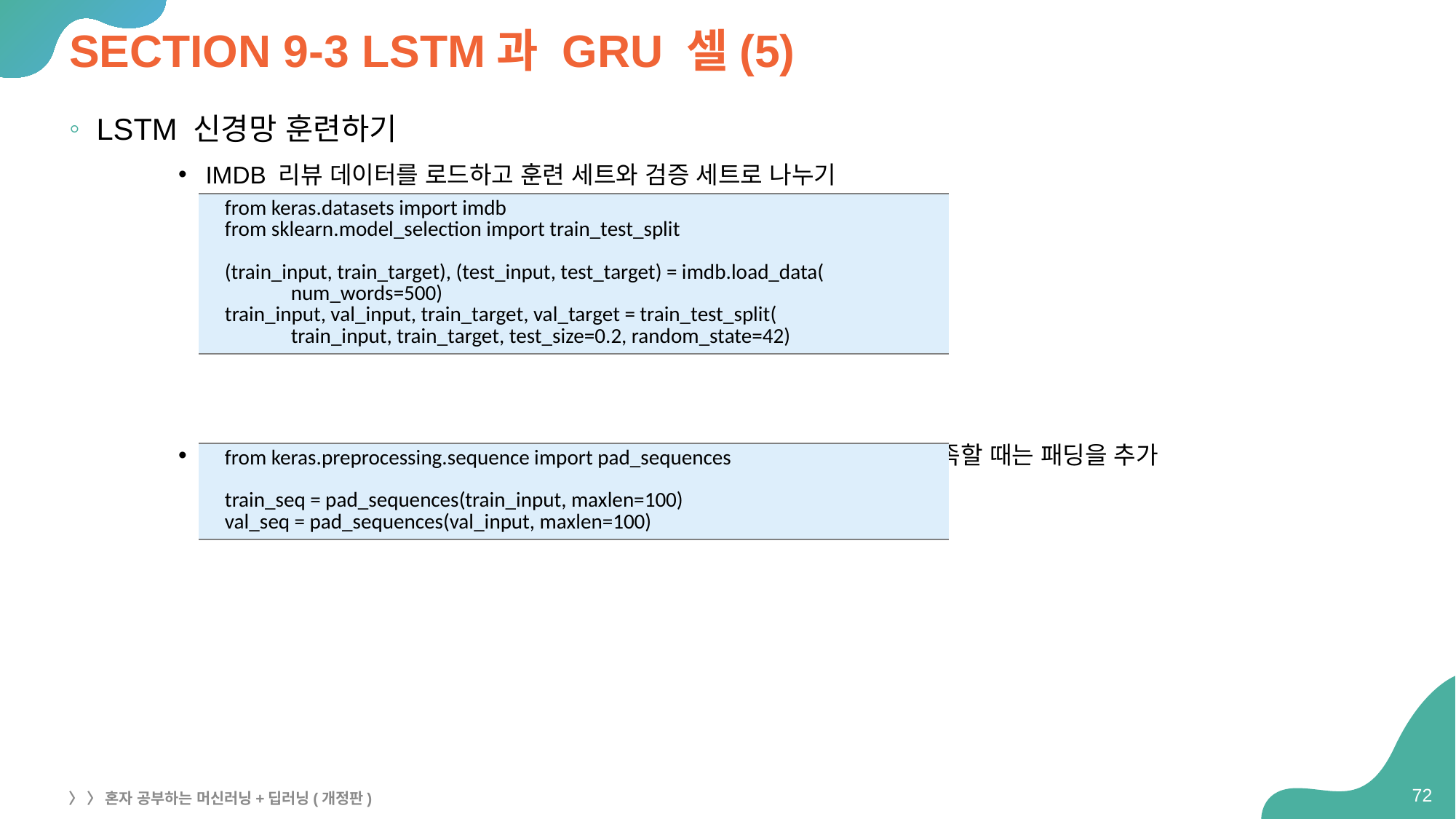

# SECTION 9-3 LSTM과 GRU 셀(5)
LSTM 신경망 훈련하기
IMDB 리뷰 데이터를 로드하고 훈련 세트와 검증 세트로 나누기

케라스의 pad_sequences( ) 함수로 각 샘플의 길이를 100에 맞추고 부족할 때는 패딩을 추가

| from keras.datasets import imdb from sklearn.model\_selection import train\_test\_split (train\_input, train\_target), (test\_input, test\_target) = imdb.load\_data( num\_words=500) train\_input, val\_input, train\_target, val\_target = train\_test\_split( train\_input, train\_target, test\_size=0.2, random\_state=42) |
| --- |
| from keras.preprocessing.sequence import pad\_sequences train\_seq = pad\_sequences(train\_input, maxlen=100) val\_seq = pad\_sequences(val\_input, maxlen=100) |
| --- |
72
〉 〉 혼자 공부하는 머신러닝+딥러닝(개정판)